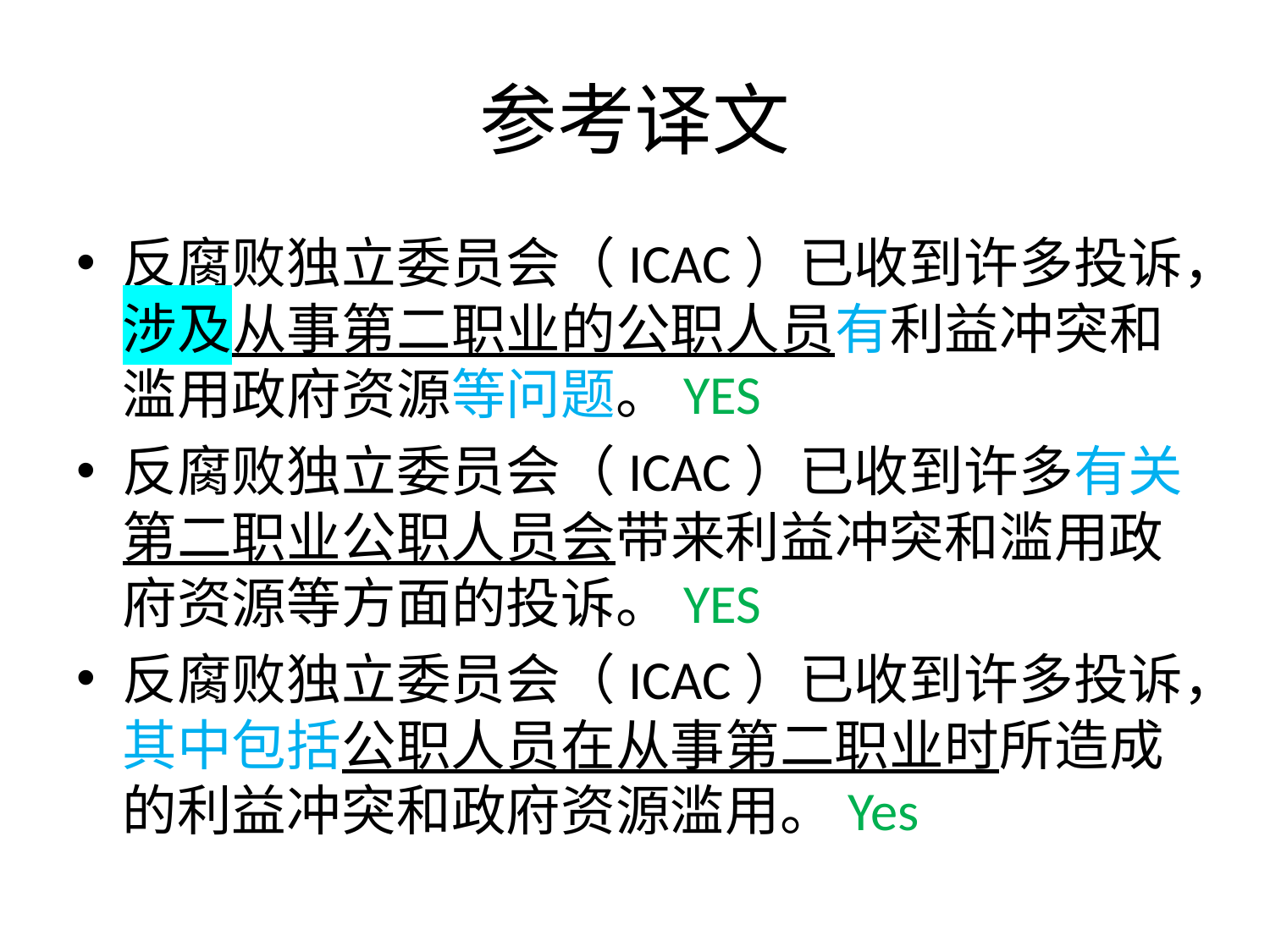

# 参考译文
反腐败独立委员会（ICAC）已收到许多投诉，涉及从事第二职业的公职人员有利益冲突和滥用政府资源等问题。YES
反腐败独立委员会（ICAC）已收到许多有关第二职业公职人员会带来利益冲突和滥用政府资源等方面的投诉。YES
反腐败独立委员会（ICAC）已收到许多投诉，其中包括公职人员在从事第二职业时所造成的利益冲突和政府资源滥用。Yes